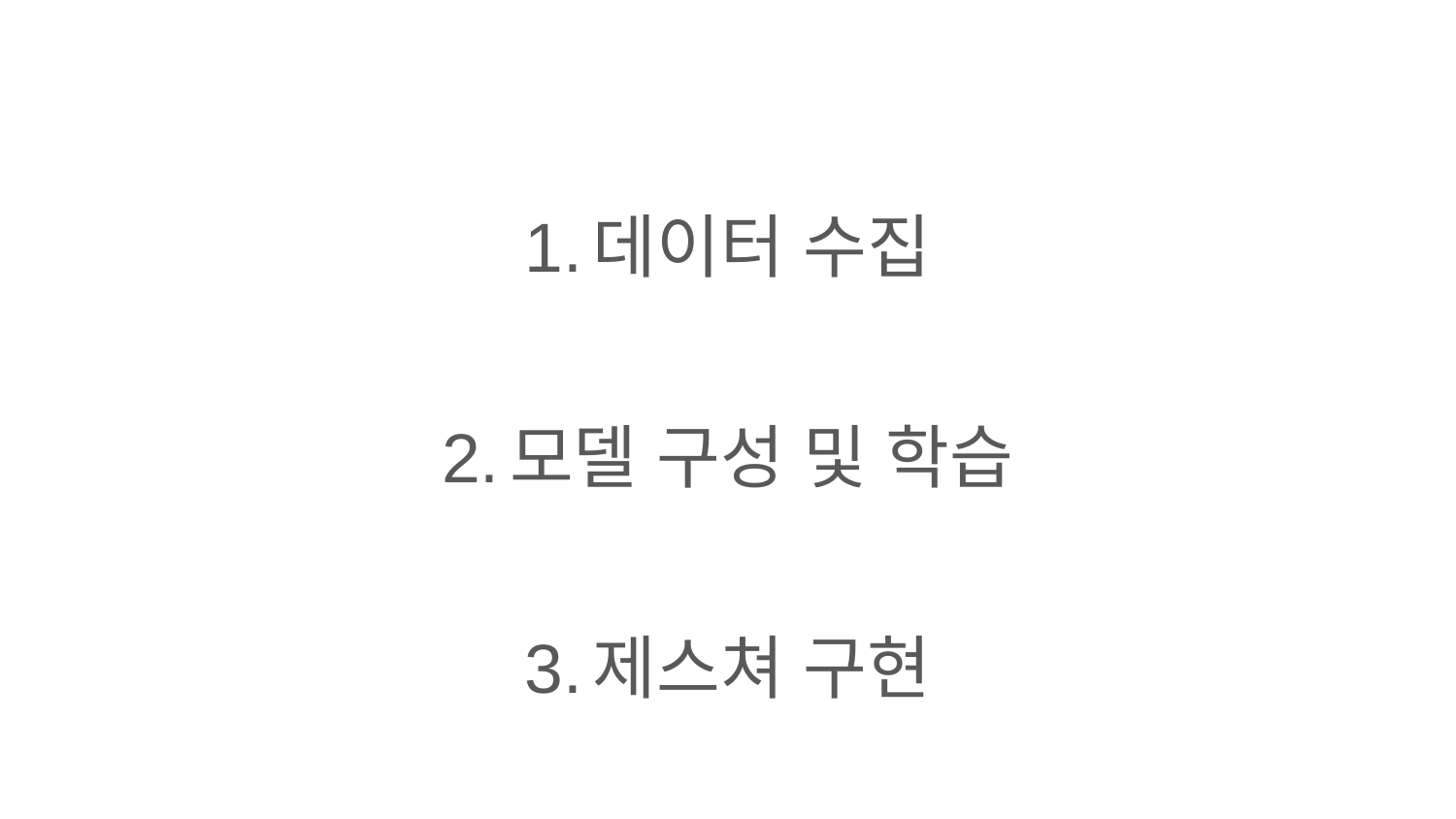

#
1.데이터 수집

2.모델 구성 및 학습

3.제스쳐 구현